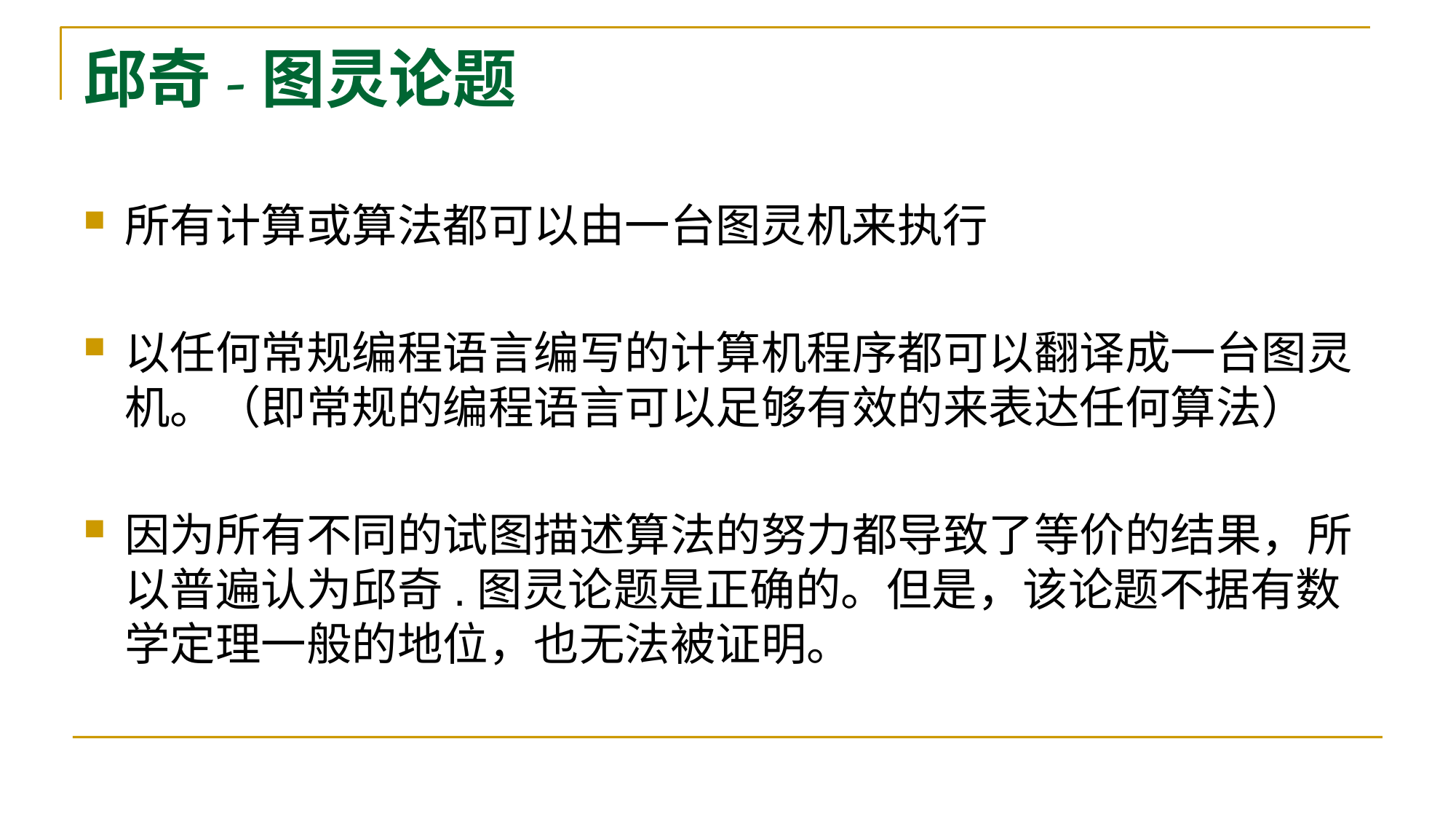

# 邱奇-图灵论题
所有计算或算法都可以由一台图灵机来执行

以任何常规编程语言编写的计算机程序都可以翻译成一台图灵机。（即常规的编程语言可以足够有效的来表达任何算法）

因为所有不同的试图描述算法的努力都导致了等价的结果，所以普遍认为邱奇.图灵论题是正确的。但是，该论题不据有数学定理一般的地位，也无法被证明。